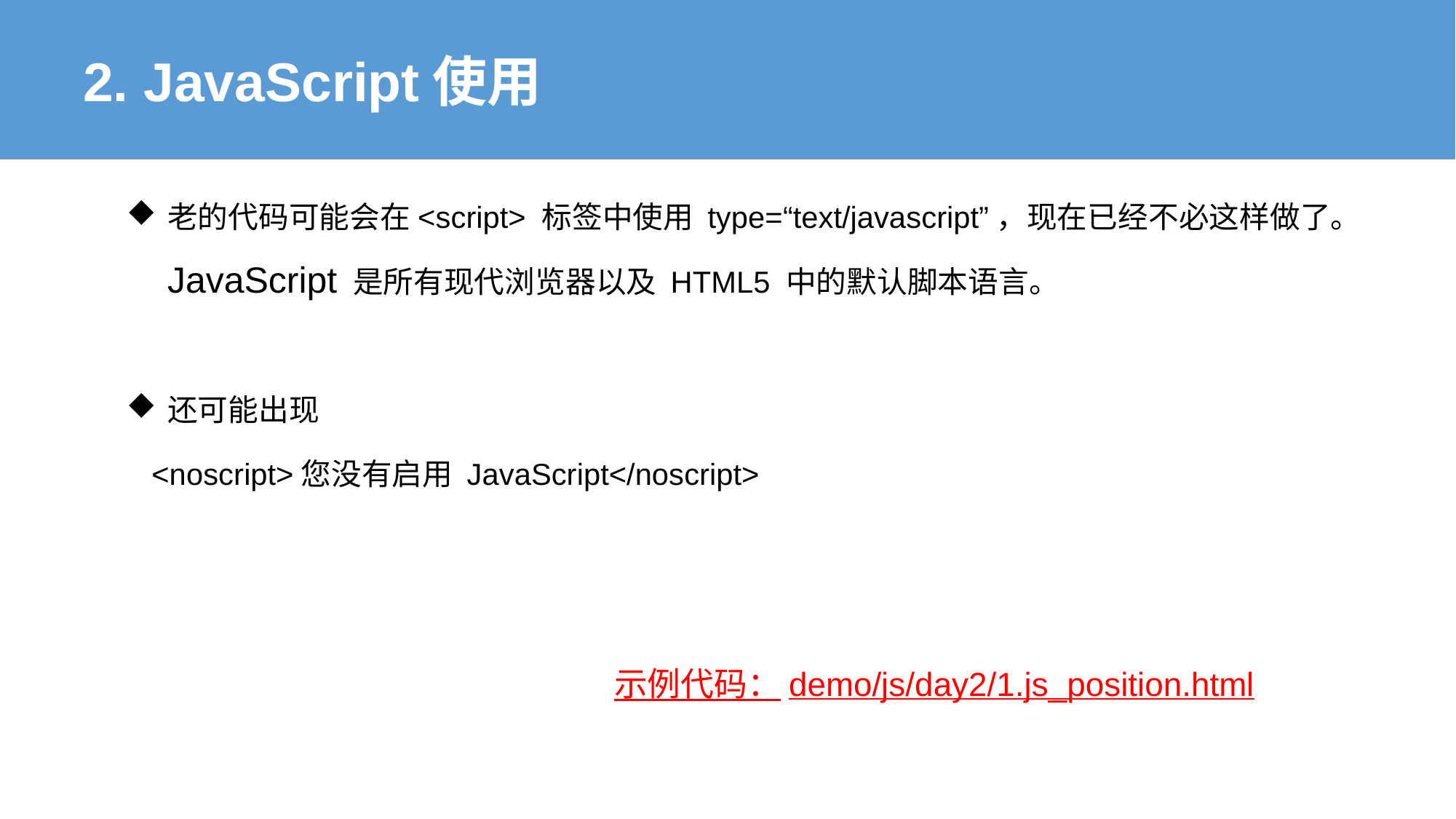

2. JavaScript使用

老的代码可能会在<script> 标签中使用 type=“text/javascript”，现在已经不必这样做了。JavaScript 是所有现代浏览器以及 HTML5 中的默认脚本语言。

还可能出现
   <noscript>您没有启用 JavaScript</noscript>
示例代码：demo/js/day2/1.js_position.html